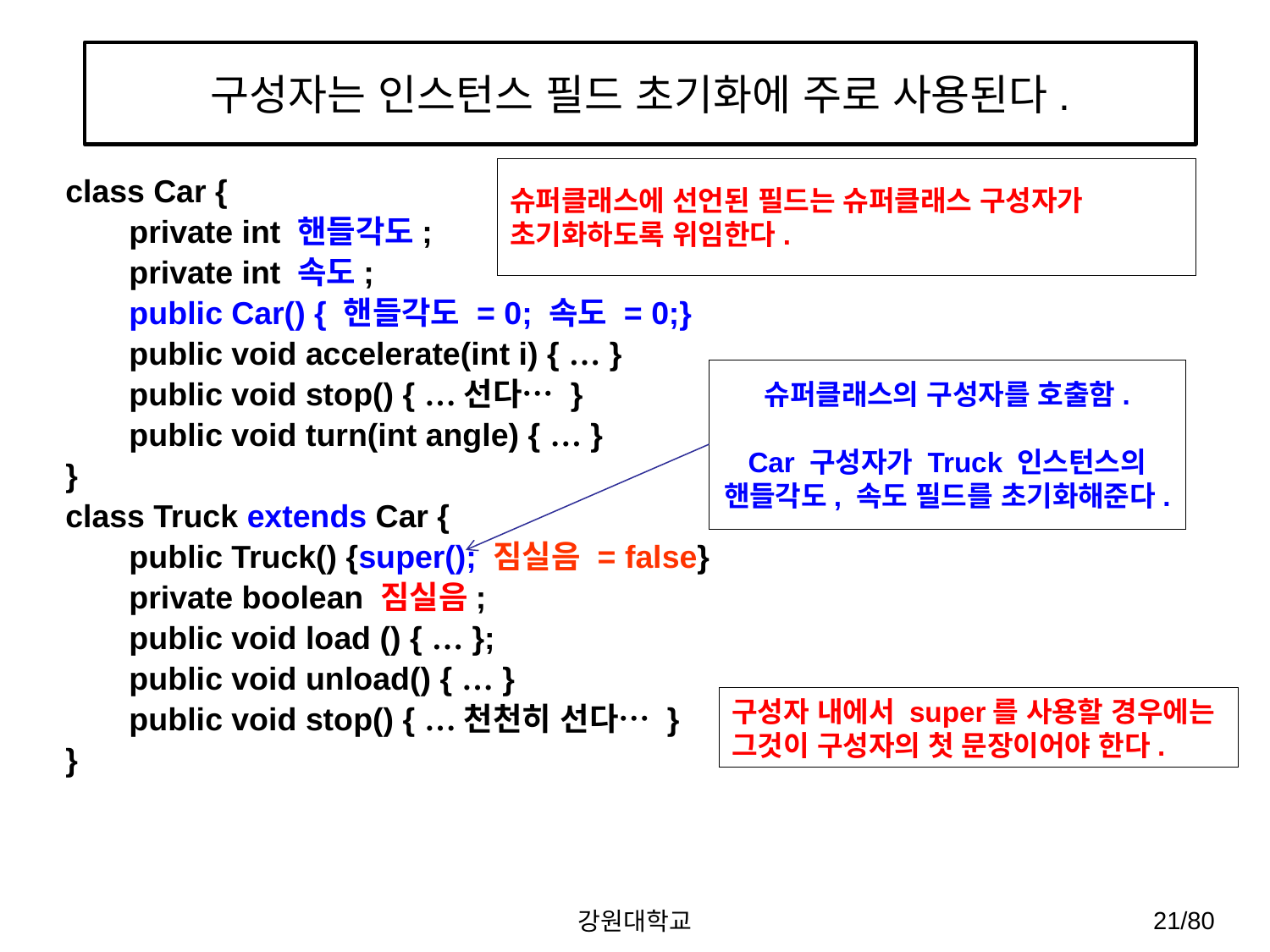

구성자는 인스턴스 필드 초기화에 주로 사용된다.
슈퍼클래스에 선언된 필드는 슈퍼클래스 구성자가 초기화하도록 위임한다.
class Car {
private int 핸들각도;
private int 속도;
public Car() { 핸들각도 = 0; 속도 = 0;}
public void accelerate(int i) { … }
public void stop() { …선다… }
public void turn(int angle) { … }
}
class Truck extends Car {
public Truck() {super(); 짐실음 = false}
private boolean 짐실음;
public void load () { … };
public void unload() { … }
public void stop() { …천천히 선다… }
}
슈퍼클래스의 구성자를 호출함.

Car 구성자가 Truck 인스턴스의 핸들각도, 속도 필드를 초기화해준다.
구성자 내에서 super를 사용할 경우에는 그것이 구성자의 첫 문장이어야 한다.
강원대학교